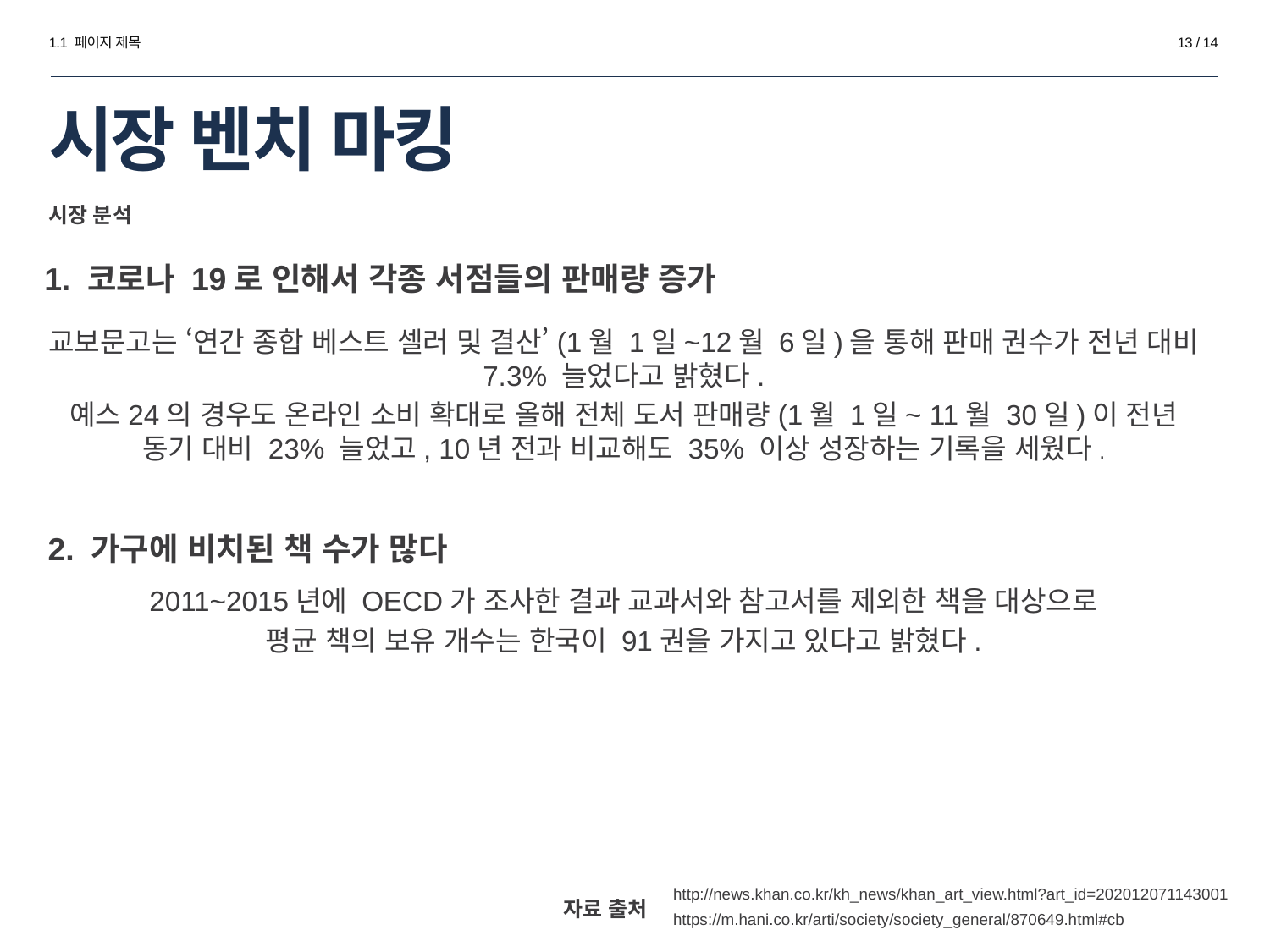

1.1 페이지 제목
13 / 14
# 시장 벤치 마킹
시장 분석
1. 코로나 19로 인해서 각종 서점들의 판매량 증가
교보문고는 ‘연간 종합 베스트 셀러 및 결산’(1월 1일~12월 6일)을 통해 판매 권수가 전년 대비 7.3% 늘었다고 밝혔다.
예스24의 경우도 온라인 소비 확대로 올해 전체 도서 판매량(1월 1일~ 11월 30일)이 전년 동기 대비 23% 늘었고, 10년 전과 비교해도 35% 이상 성장하는 기록을 세웠다.

2. 가구에 비치된 책 수가 많다
2011~2015년에 OECD가 조사한 결과 교과서와 참고서를 제외한 책을 대상으로
평균 책의 보유 개수는 한국이 91권을 가지고 있다고 밝혔다.
    http://news.khan.co.kr/kh_news/khan_art_view.html?art_id=202012071143001

자료 출처
    https://m.hani.co.kr/arti/society/society_general/870649.html#cb